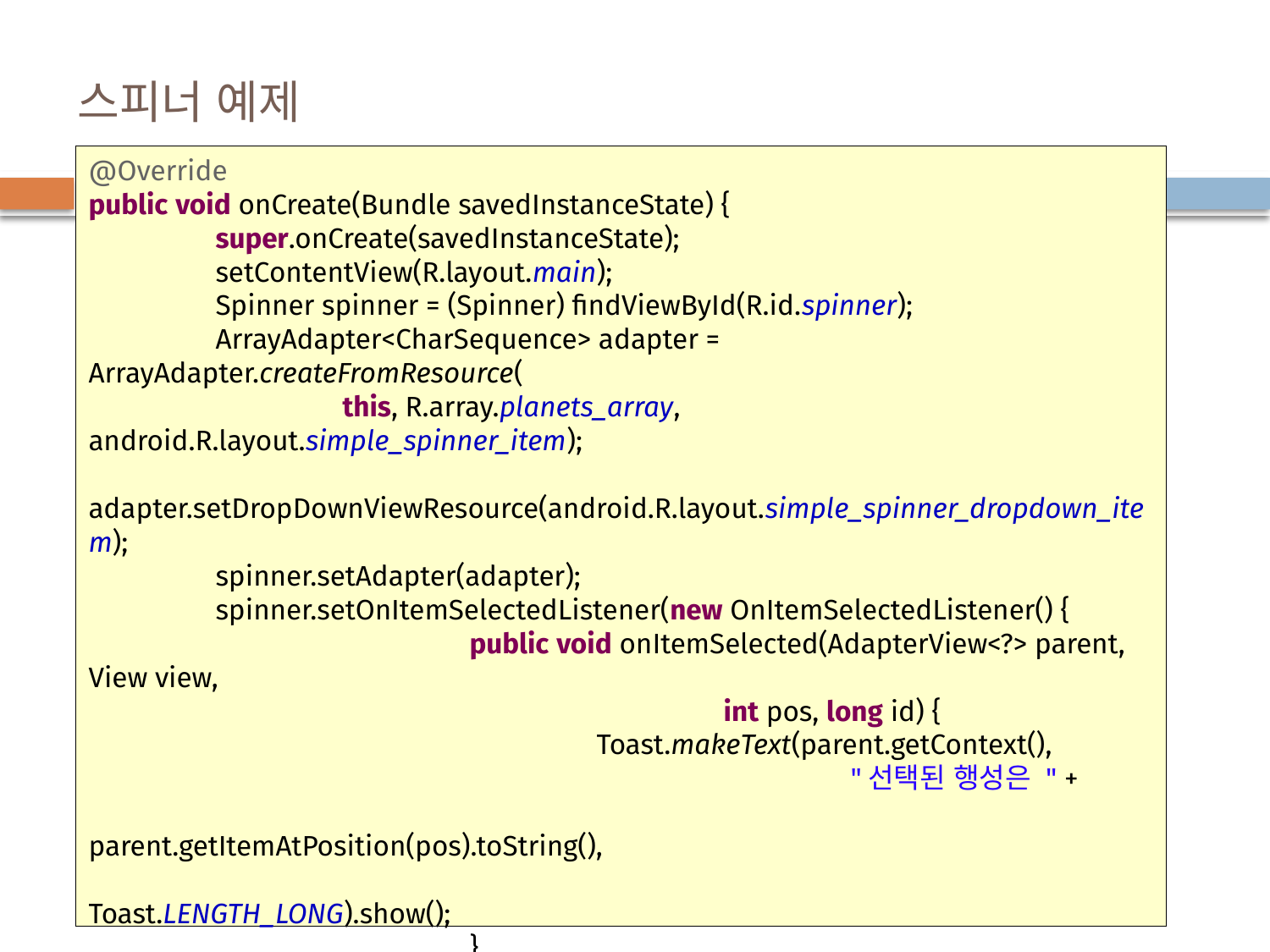

# 스피너 예제
@Override
public void onCreate(Bundle savedInstanceState) {
	super.onCreate(savedInstanceState);
	setContentView(R.layout.main);
	Spinner spinner = (Spinner) findViewById(R.id.spinner);
	ArrayAdapter<CharSequence> adapter = ArrayAdapter.createFromResource(
		this, R.array.planets_array, android.R.layout.simple_spinner_item);
	adapter.setDropDownViewResource(android.R.layout.simple_spinner_dropdown_item);
	spinner.setAdapter(adapter);
	spinner.setOnItemSelectedListener(new OnItemSelectedListener() {
			public void onItemSelected(AdapterView<?> parent, View view,
					int pos, long id) {
				Toast.makeText(parent.getContext(),
						"선택된 행성은 " +
						parent.getItemAtPosition(pos).toString(),
						Toast.LENGTH_LONG).show();
			}
			public void onNothingSelected(AdapterView<?> arg0) {
			}
	});
}